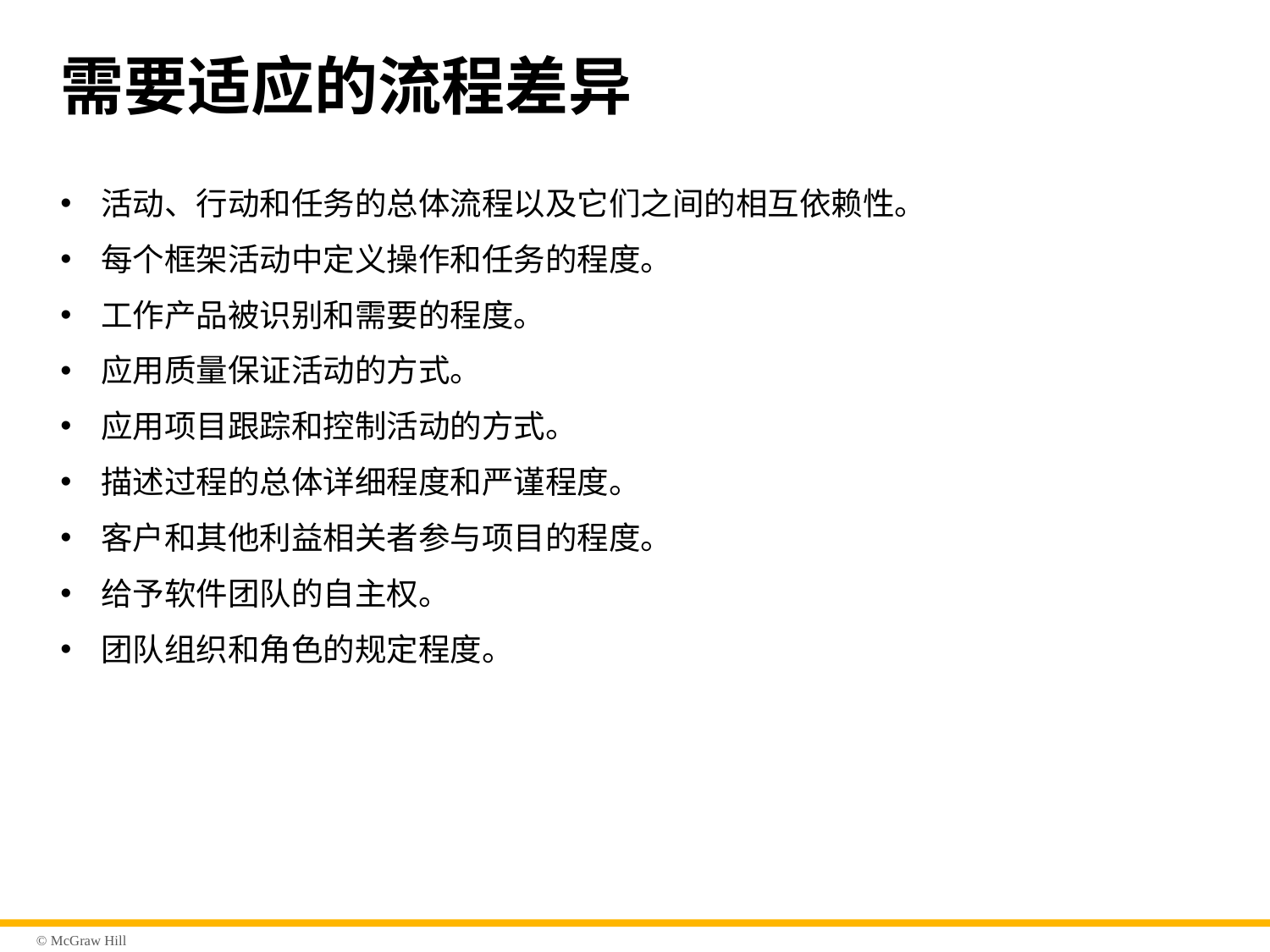

# 需要适应的流程差异
活动、行动和任务的总体流程以及它们之间的相互依赖性。
每个框架活动中定义操作和任务的程度。
工作产品被识别和需要的程度。
应用质量保证活动的方式。
应用项目跟踪和控制活动的方式。
描述过程的总体详细程度和严谨程度。
客户和其他利益相关者参与项目的程度。
给予软件团队的自主权。
团队组织和角色的规定程度。
13